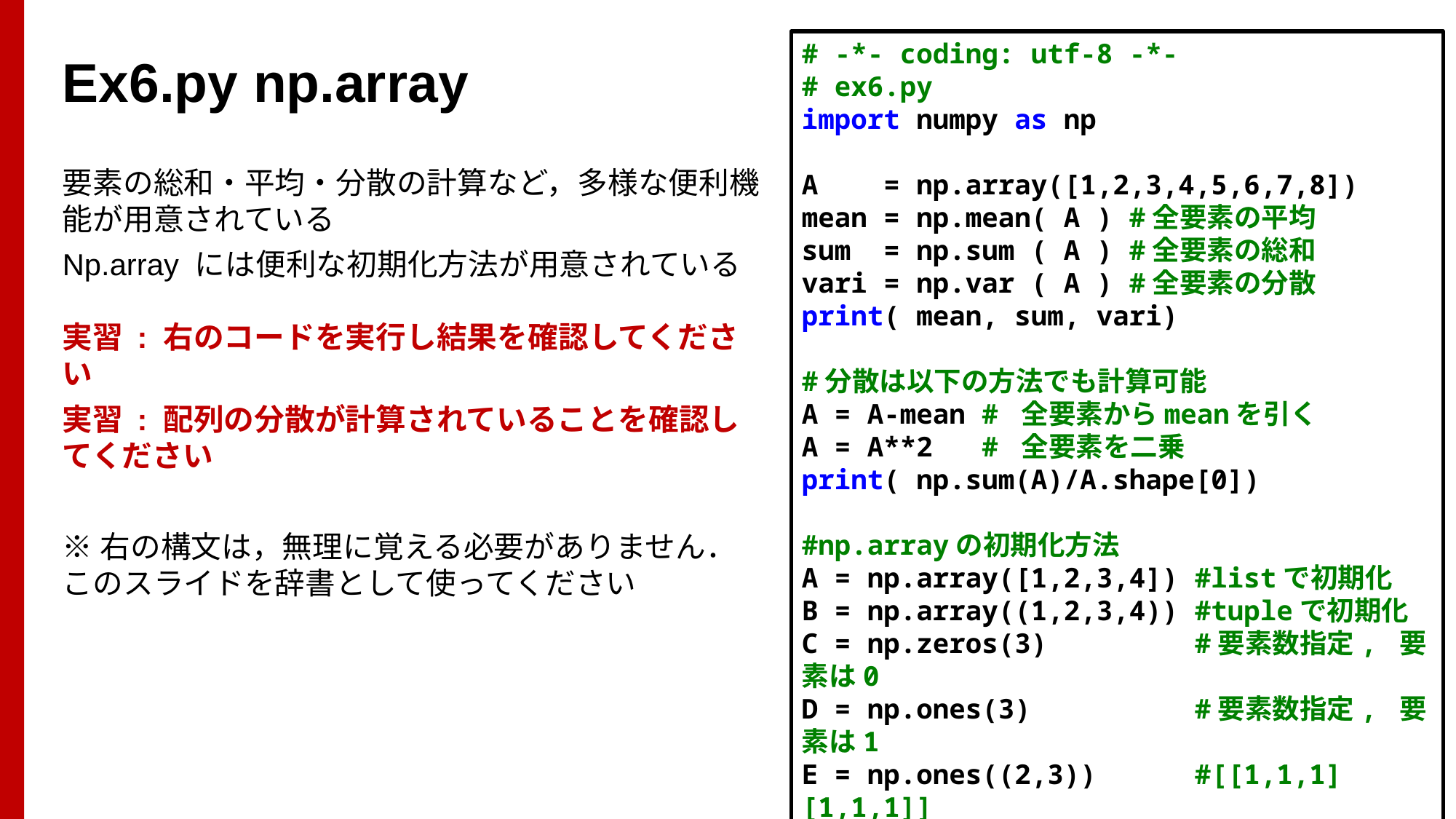

# -*- coding: utf-8 -*-
# ex6.py
import numpy as np

A    = np.array([1,2,3,4,5,6,7,8])
mean = np.mean( A ) #全要素の平均
sum  = np.sum ( A ) #全要素の総和
vari = np.var ( A ) #全要素の分散
print( mean, sum, vari)

#分散は以下の方法でも計算可能
A = A-mean # 全要素からmeanを引く
A = A**2   # 全要素を二乗
print( np.sum(A)/A.shape[0])

#np.arrayの初期化方法
A = np.array([1,2,3,4]) #listで初期化
B = np.array((1,2,3,4)) #tupleで初期化
C = np.zeros(3)         #要素数指定, 要素は0
D = np.ones(3)          #要素数指定, 要素は1
E = np.ones((2,3))      #[[1,1,1][1,1,1]]
F = np.zeros_like(E)    #Eと同じサイズの0配列
F = np.identity(3)      #3x3 単位行列
# Ex6.py np.array
要素の総和・平均・分散の計算など，多様な便利機能が用意されている
Np.array には便利な初期化方法が用意されている

実習 : 右のコードを実行し結果を確認してください
実習 : 配列の分散が計算されていることを確認してください

※右の構文は，無理に覚える必要がありません．このスライドを辞書として使ってください